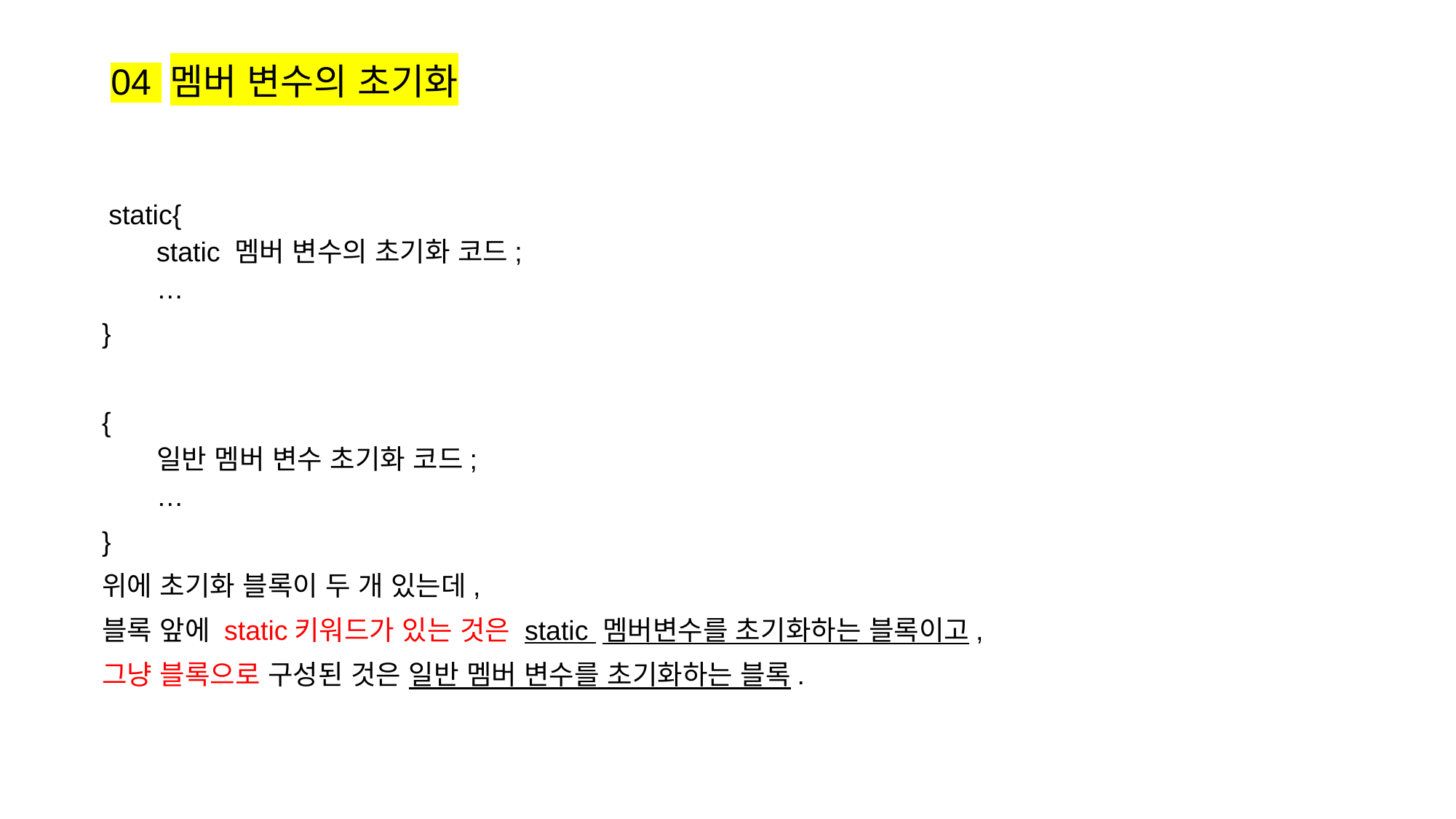

# 04 멤버 변수의 초기화

 static{
static 멤버 변수의 초기화 코드;
…
}

{
일반 멤버 변수 초기화 코드;
…
}
위에 초기화 블록이 두 개 있는데,
블록 앞에 static키워드가 있는 것은 static 멤버변수를 초기화하는 블록이고,
그냥 블록으로 구성된 것은 일반 멤버 변수를 초기화하는 블록.